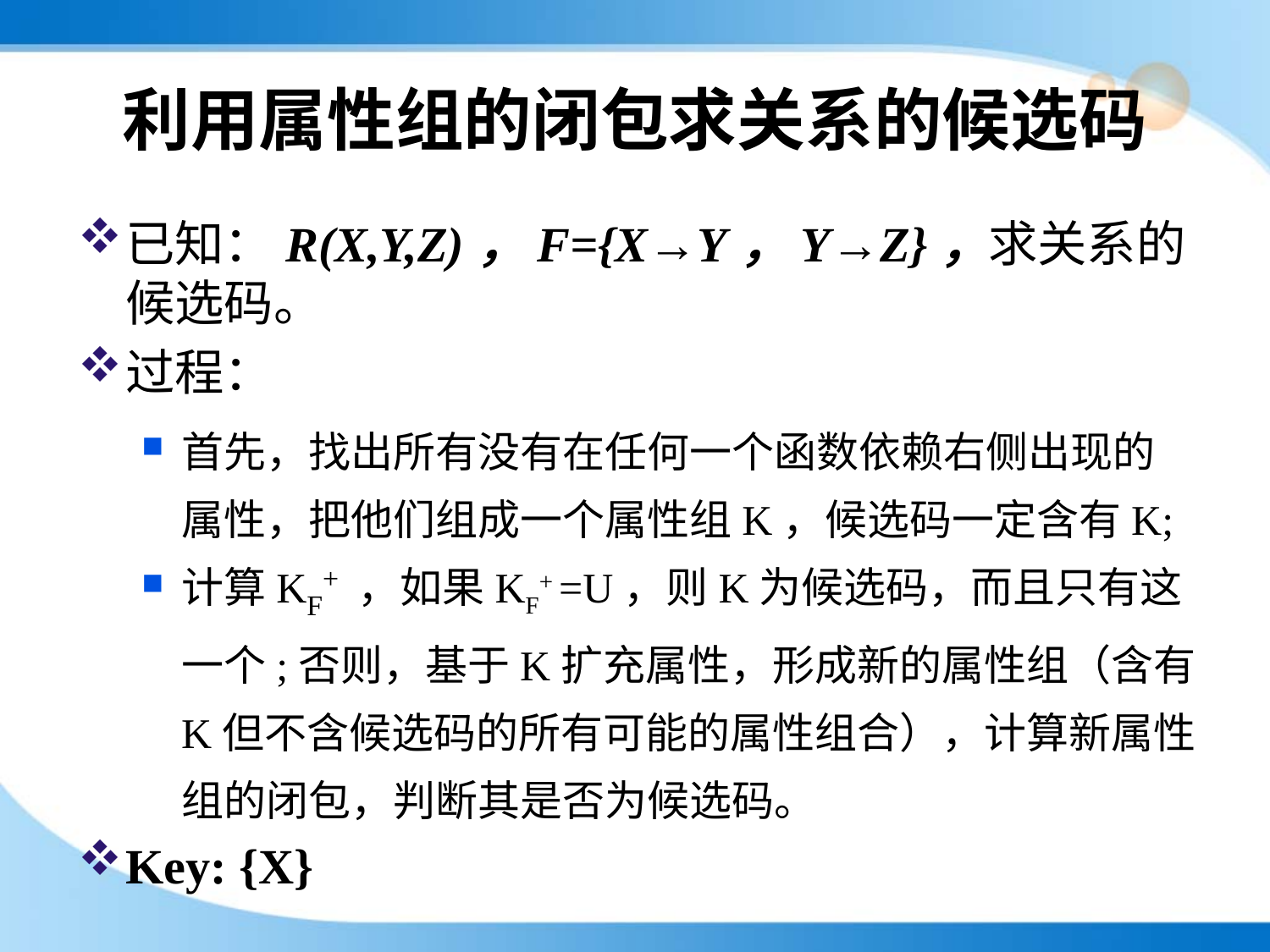

# 利用属性组的闭包求关系的候选码
已知：R(X,Y,Z)，F={X→Y，Y→Z}，求关系的候选码。
过程：
首先，找出所有没有在任何一个函数依赖右侧出现的属性，把他们组成一个属性组K，候选码一定含有K;
计算KF+ ，如果KF+ =U，则K为候选码，而且只有这一个;否则，基于K扩充属性，形成新的属性组（含有K但不含候选码的所有可能的属性组合），计算新属性组的闭包，判断其是否为候选码。
Key: {X}